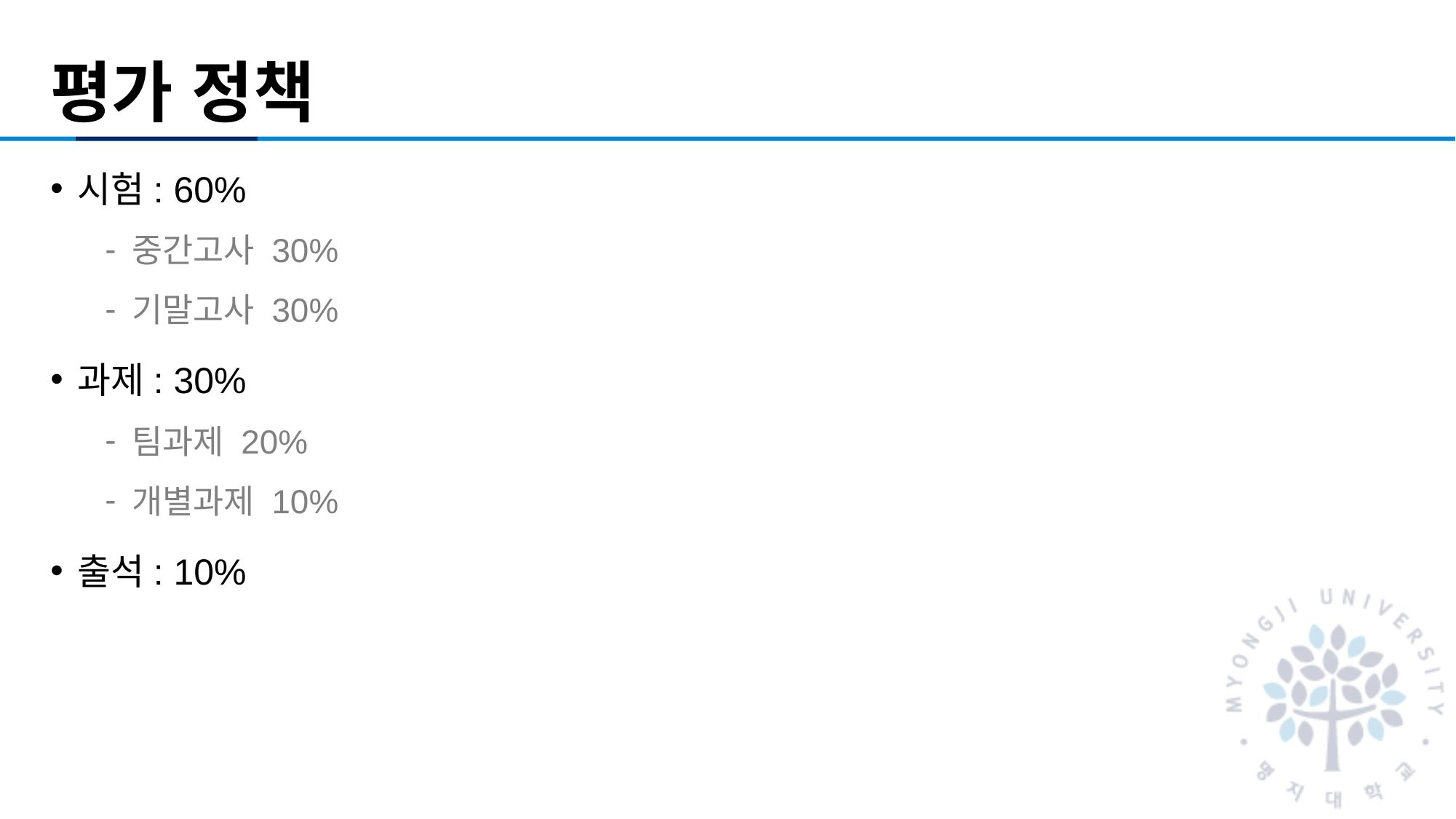

# 평가 정책
시험: 60%
중간고사 30%
기말고사 30%
과제: 30%
팀과제 20%
개별과제 10%
출석: 10%